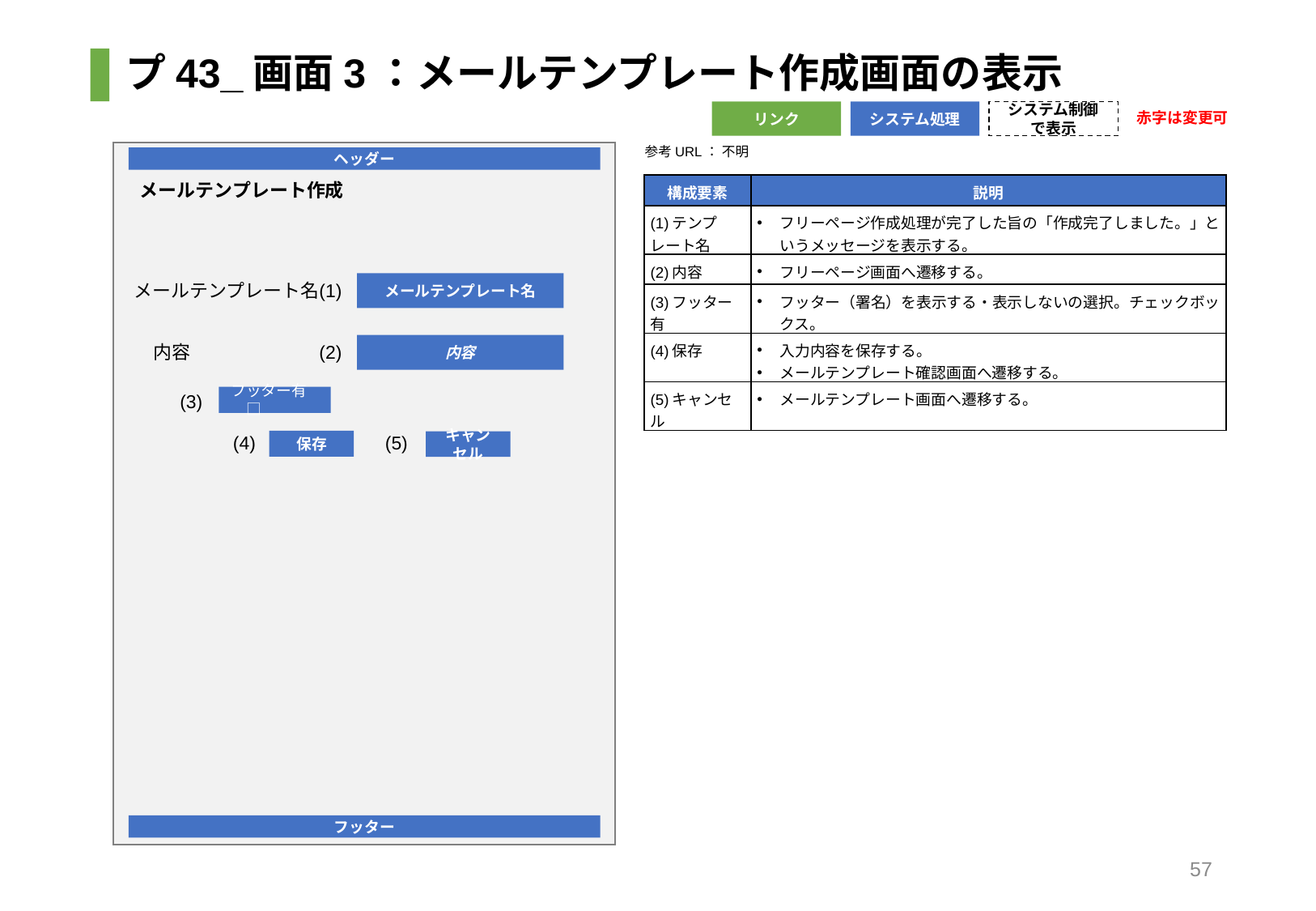

# プ43_画面3：メールテンプレート作成画面の表示
赤字は変更可
リンク
システム処理
システム制御で表示
参考URL： 不明

ヘッダー
メールテンプレート作成
| 構成要素 | 説明 |
| --- | --- |
| (1)テンプレート名 | フリーページ作成処理が完了した旨の「作成完了しました。」というメッセージを表示する。 |
| (2)内容 | フリーページ画面へ遷移する。 |
| (3)フッター有 | フッター（署名）を表示する・表示しないの選択。チェックボックス。 |
| (4)保存 | 入力内容を保存する。 メールテンプレート確認画面へ遷移する。 |
| (5)キャンセル | メールテンプレート画面へ遷移する。 |
メールテンプレート名
(1)
メールテンプレート名
内容
(2)
内容
(3)
フッター有　□
(4)
(5)
保存
キャンセル
フッター
57